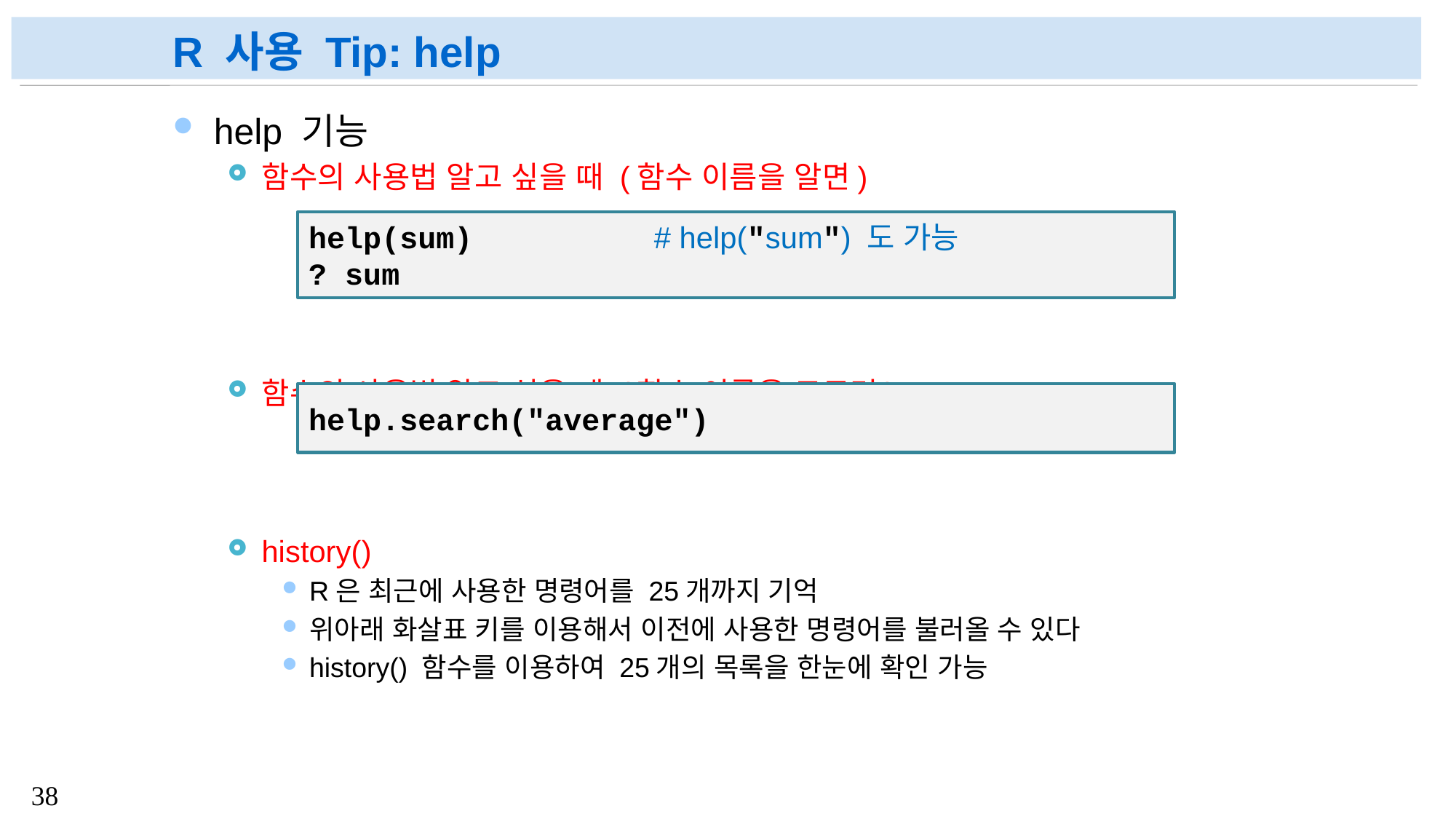

# R 사용 Tip: help
help 기능
함수의 사용법 알고 싶을 때 (함수 이름을 알면)

함수의 사용법 알고 싶을 때 (함수 이름을 모르면)

history()
R은 최근에 사용한 명령어를 25개까지 기억
위아래 화살표 키를 이용해서 이전에 사용한 명령어를 불러올 수 있다
history() 함수를 이용하여 25개의 목록을 한눈에 확인 가능

help(sum)          # help("sum") 도 가능
? sum
help.search("average")